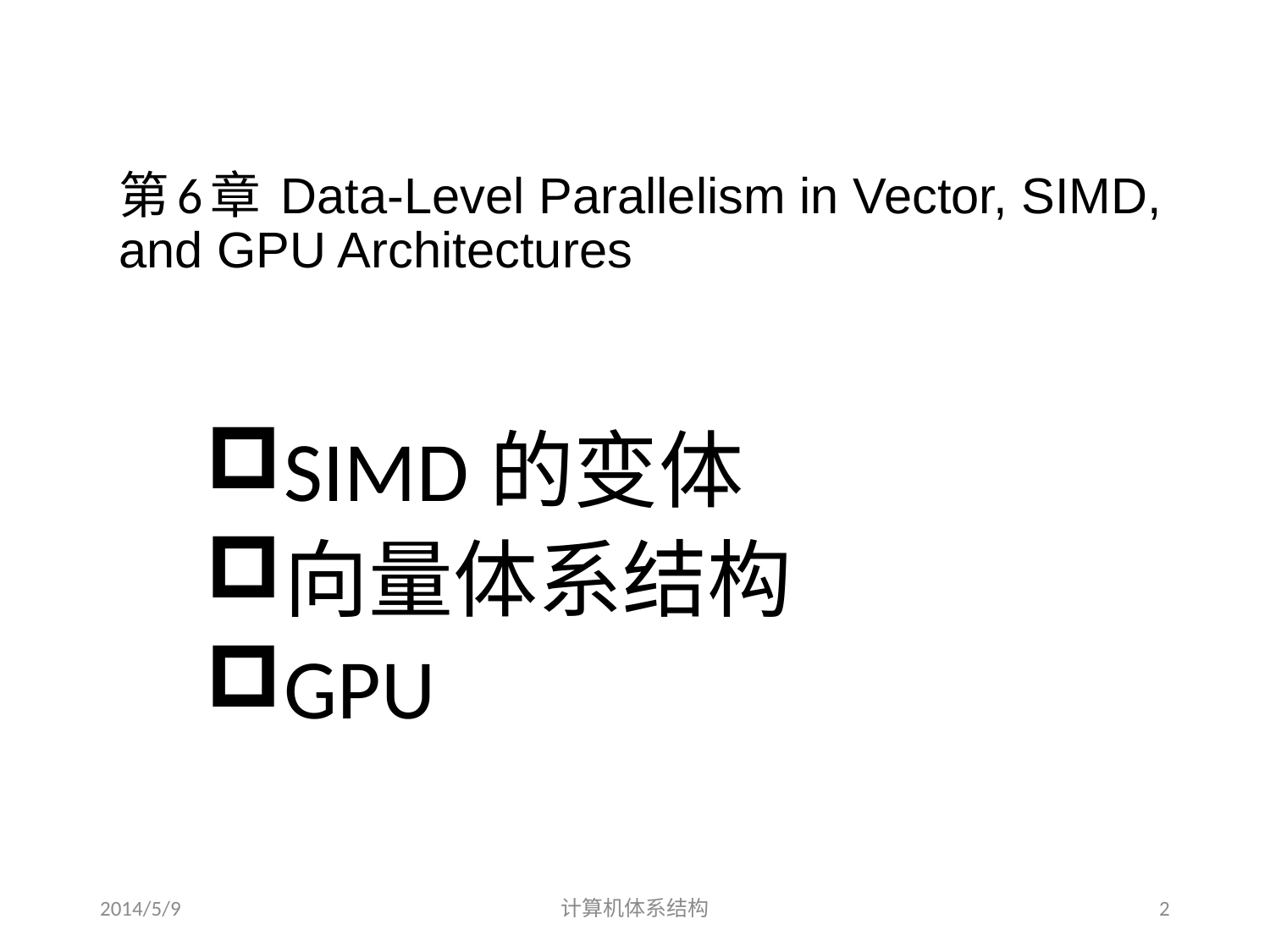

# 第6章 Data-Level Parallelism in Vector, SIMD, and GPU Architectures
SIMD的变体
向量体系结构
GPU
2014/5/9
计算机体系结构
2